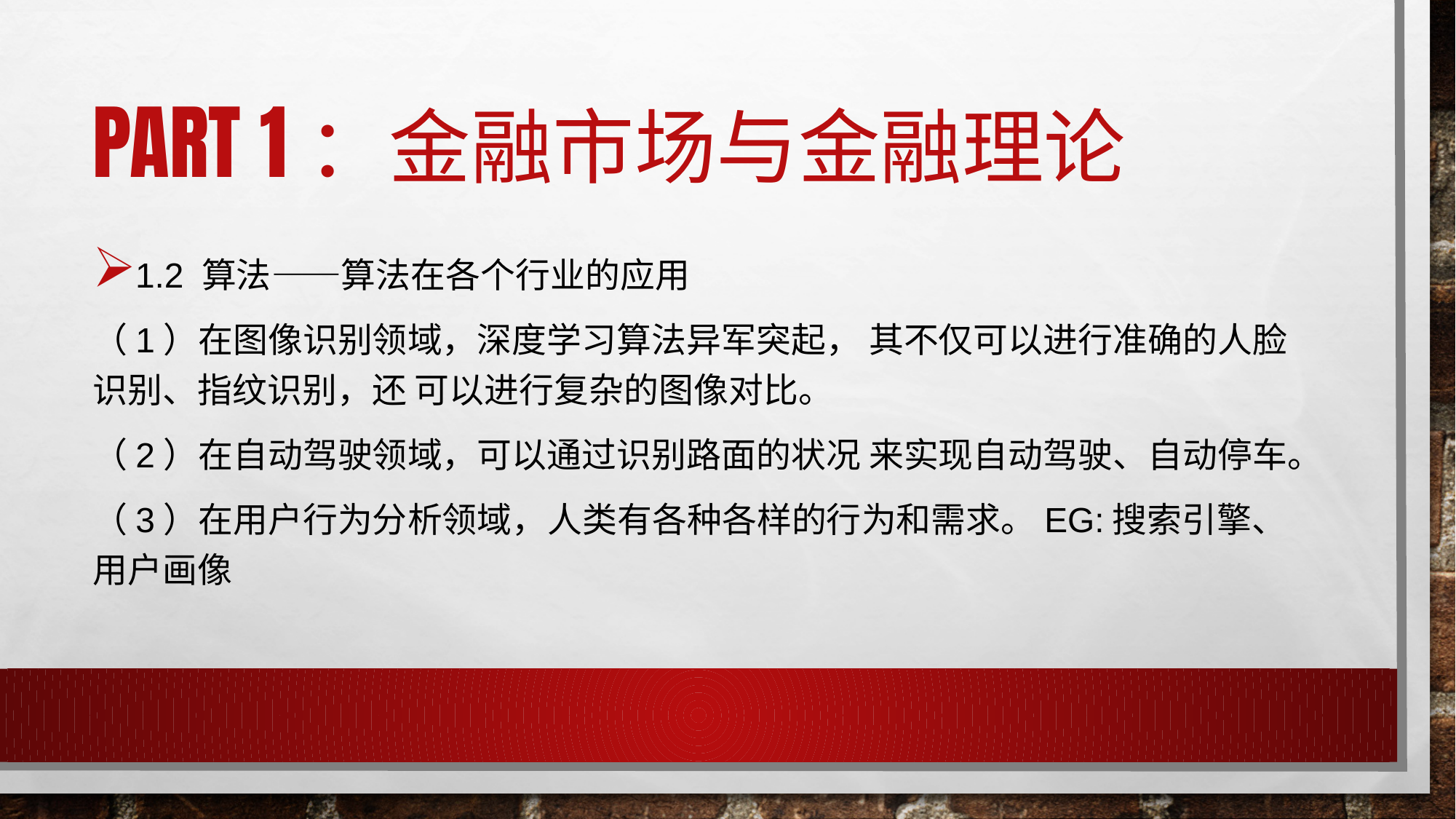

# Part 1：金融市场与金融理论
1.2 算法——算法在各个行业的应用
（1）在图像识别领域，深度学习算法异军突起， 其不仅可以进行准确的⼈脸识别、指纹识别，还 可以进行复杂的图像对比。
（2）在自动驾驶领域，可以通过识别路面的状况 来实现自动驾驶、自动停车。
（3）在用户行为分析领域，人类有各种各样的行为和需求。Eg:搜索引擎、用户画像